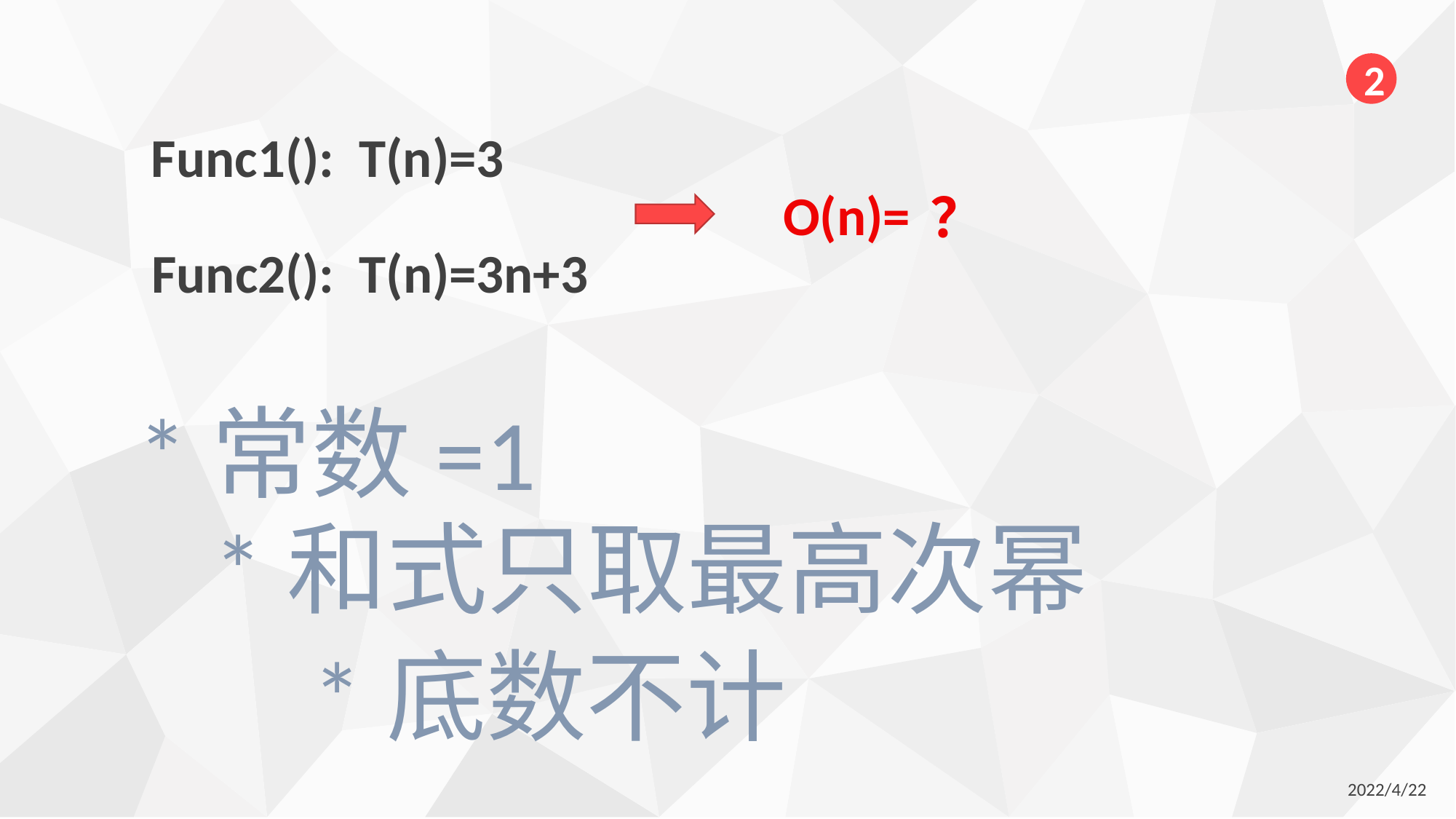

2
Func1():  T(n)=3
O(n)=
？

Func2():  T(n)=3n+3
*常数=1
*和式只取最高次幂
*底数不计
2022/4/22